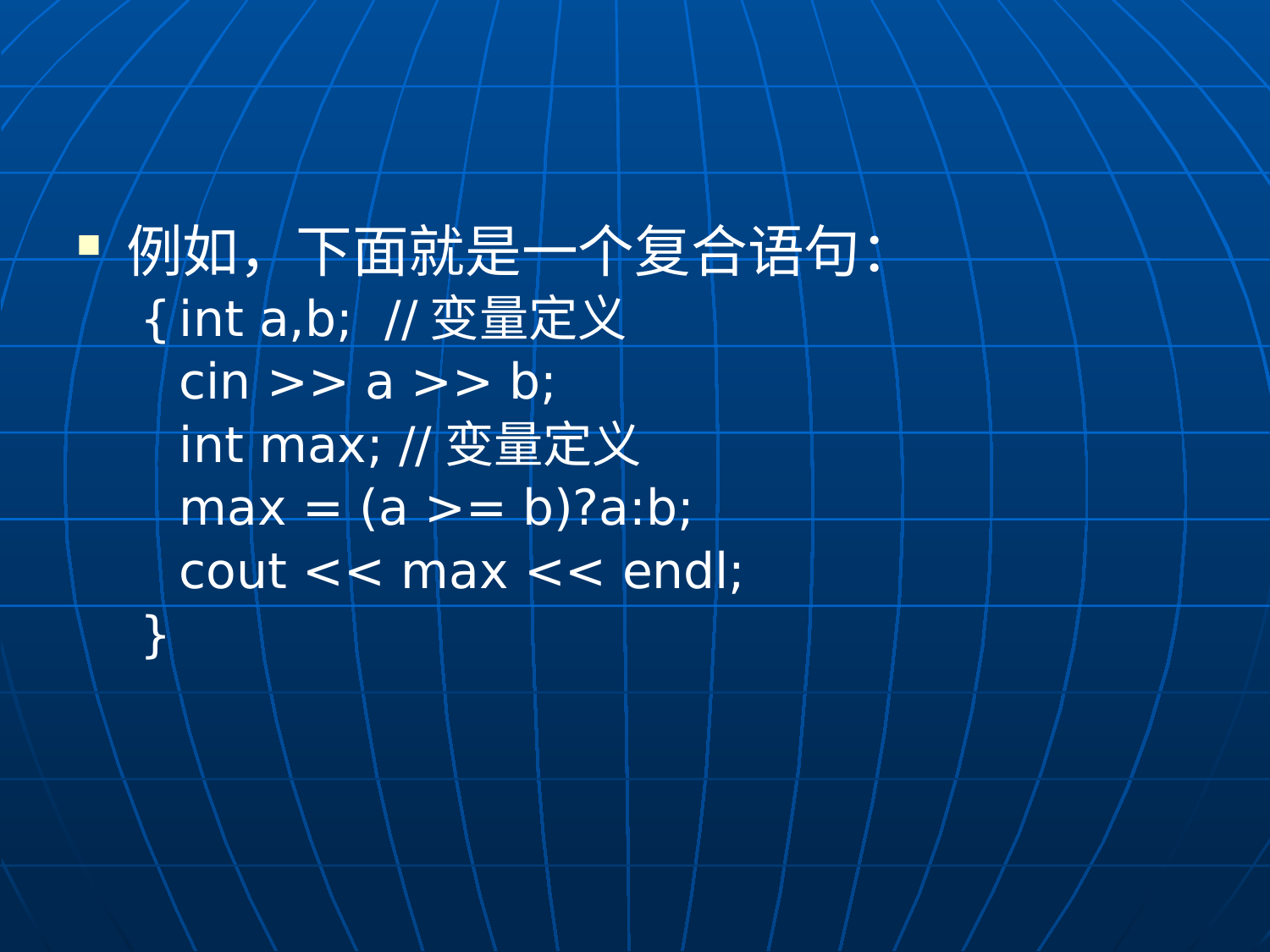

#
例如，下面就是一个复合语句：
{	int a,b;  //变量定义
	cin >> a >> b;
	int max; //变量定义
	max = (a >= b)?a:b;
 	cout << max << endl;
}